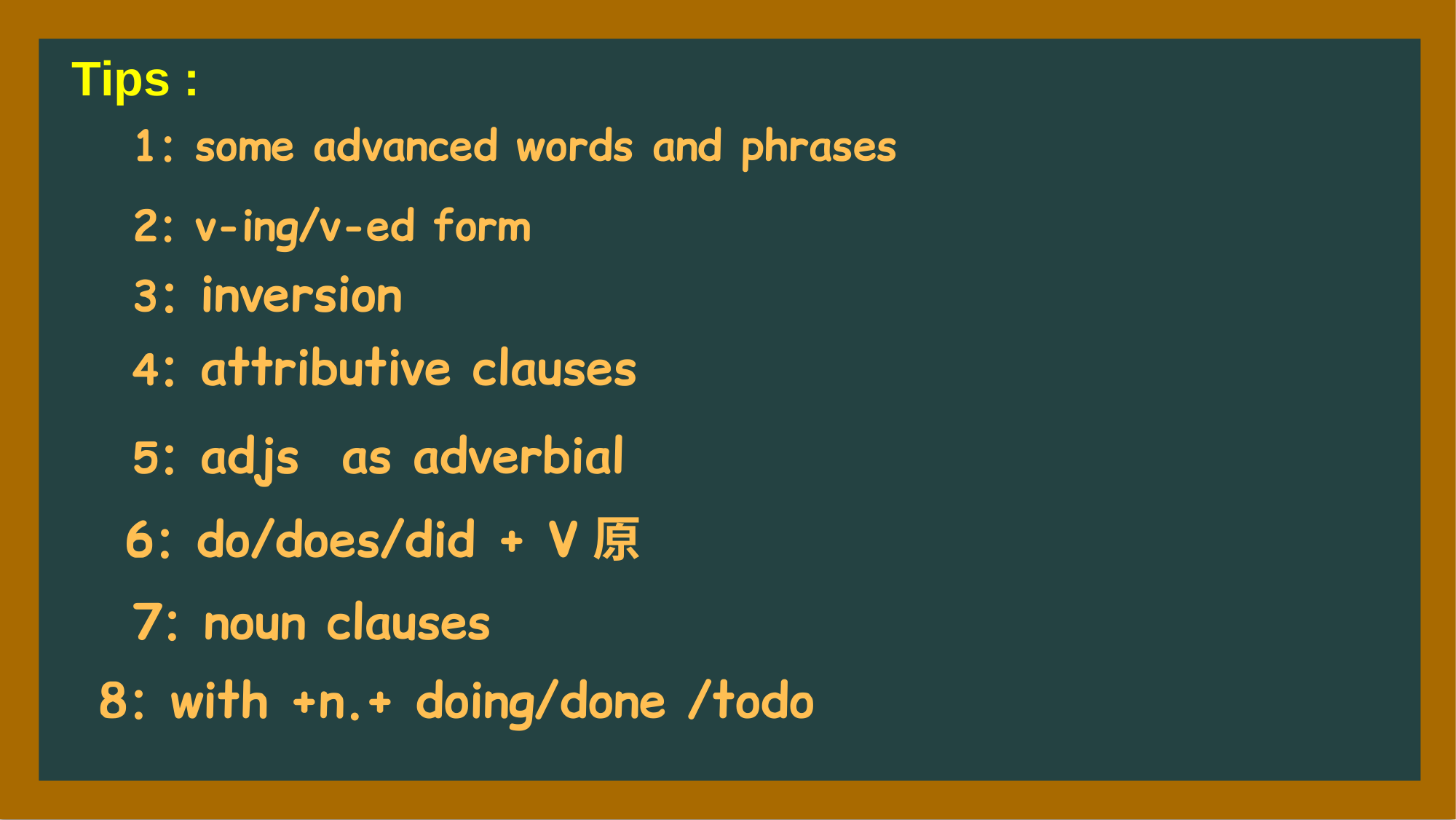

Tips :
1: some advanced words and phrases
2: v-ing/v-ed form
3: inversion
4: attributive clauses

5: adjs  as adverbial

6: do/does/did + V原
7: noun clauses
8: with +n.+ doing/done /todo